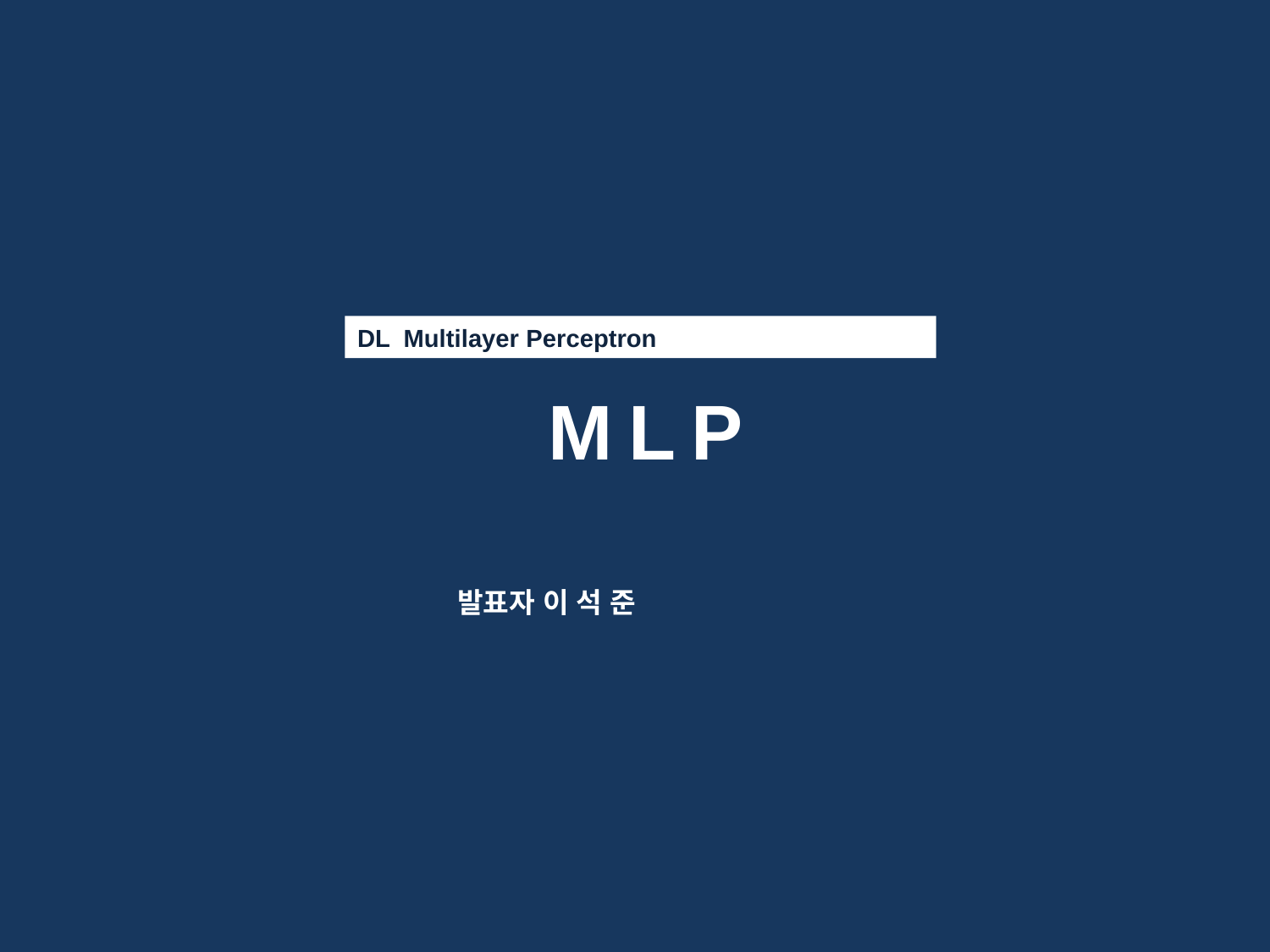

DL  Multilayer Perceptron
 M L P
발표자 이 석 준